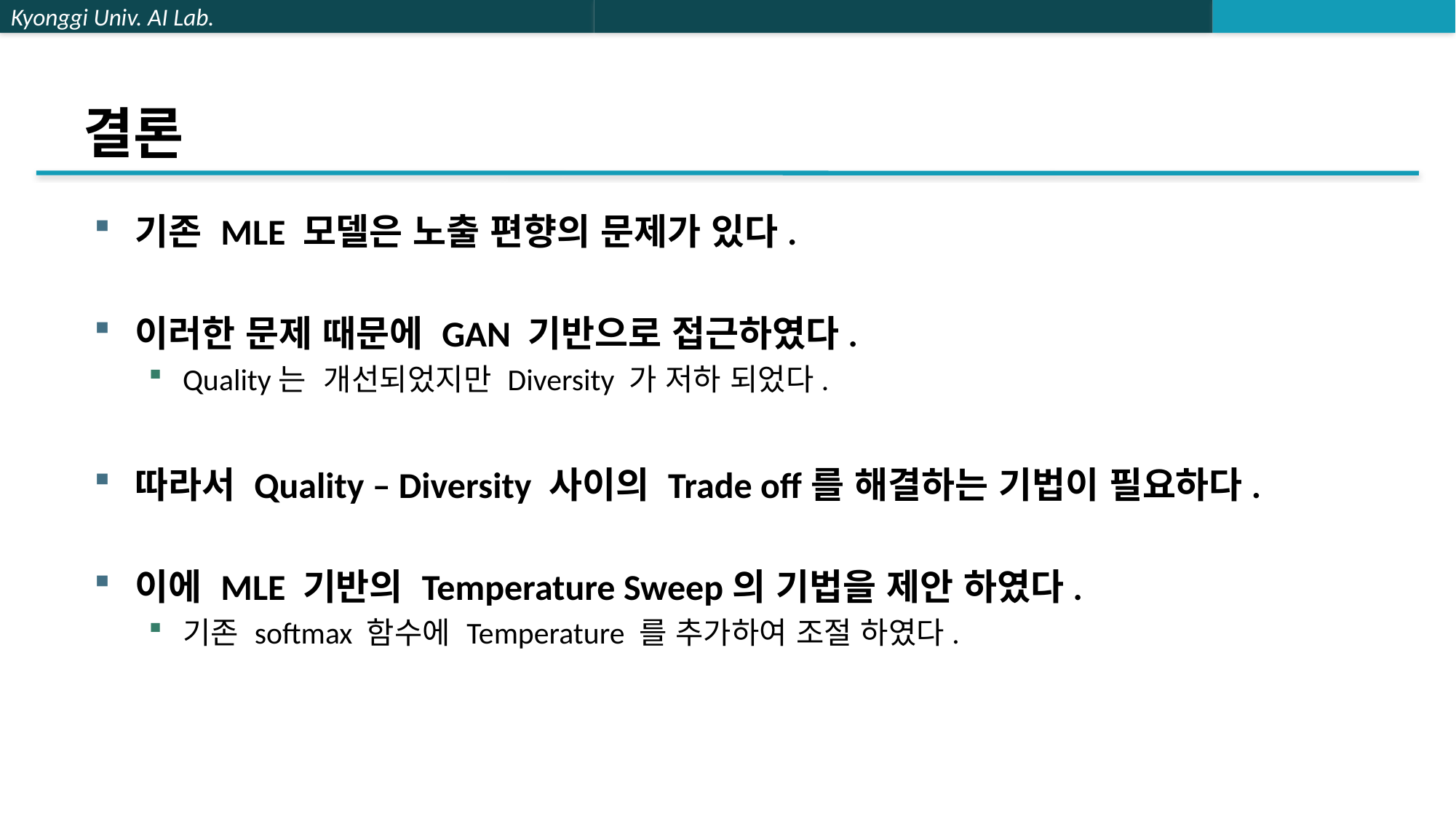

# 결론
기존 MLE 모델은 노출 편향의 문제가 있다.

이러한 문제 때문에 GAN 기반으로 접근하였다.
Quality는  개선되었지만 Diversity 가 저하 되었다.

따라서 Quality – Diversity 사이의 Trade off를 해결하는 기법이 필요하다.

이에 MLE 기반의 Temperature Sweep의 기법을 제안 하였다.
기존 softmax 함수에 Temperature 를 추가하여 조절 하였다.